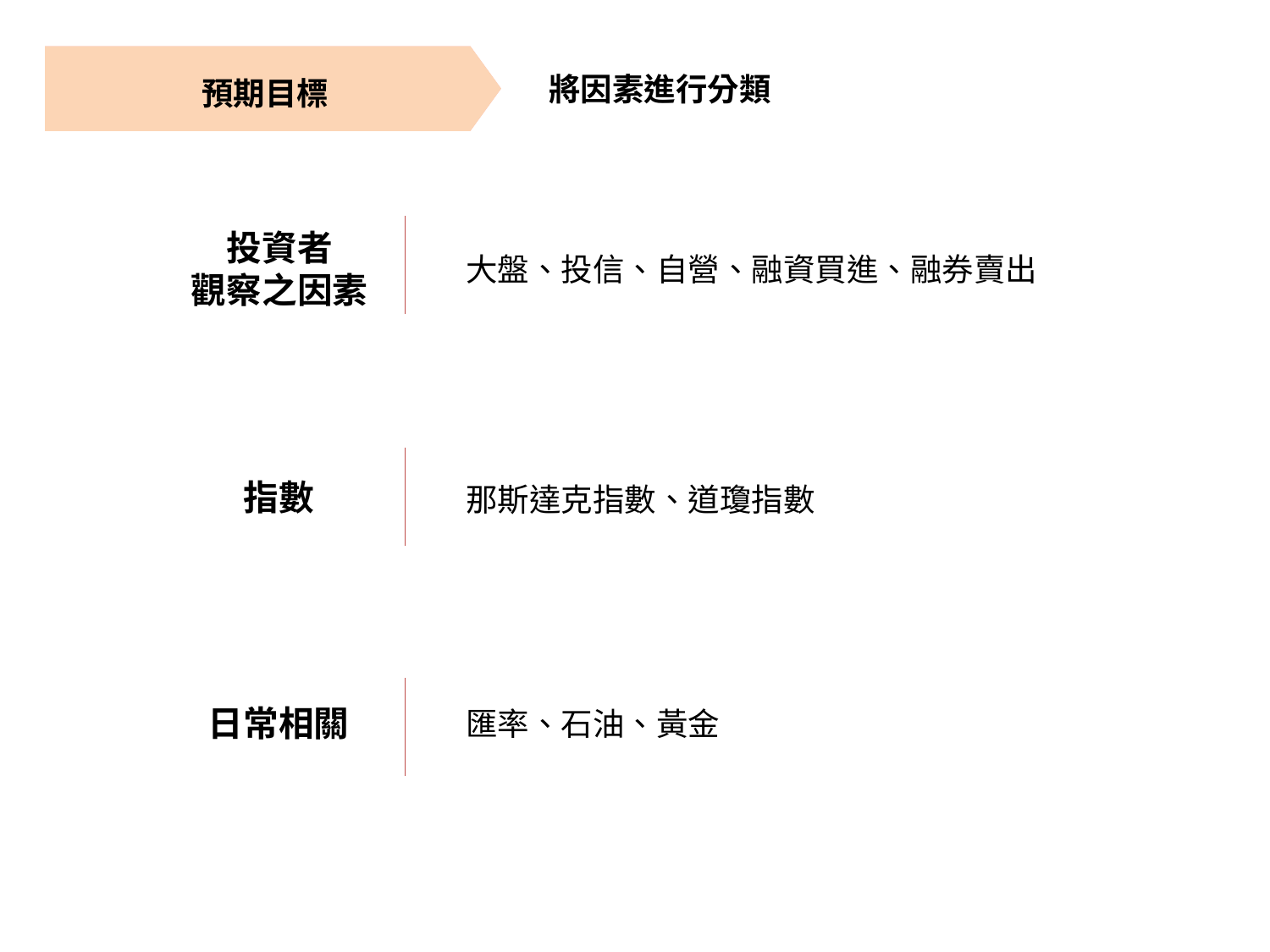

預期目標
將進行的工作
將因素進行分類
投資者
觀察之因素
大盤、投信、自營、融資買進、融券賣出
指數
那斯達克指數、道瓊指數
日常相關
匯率、石油、黃金